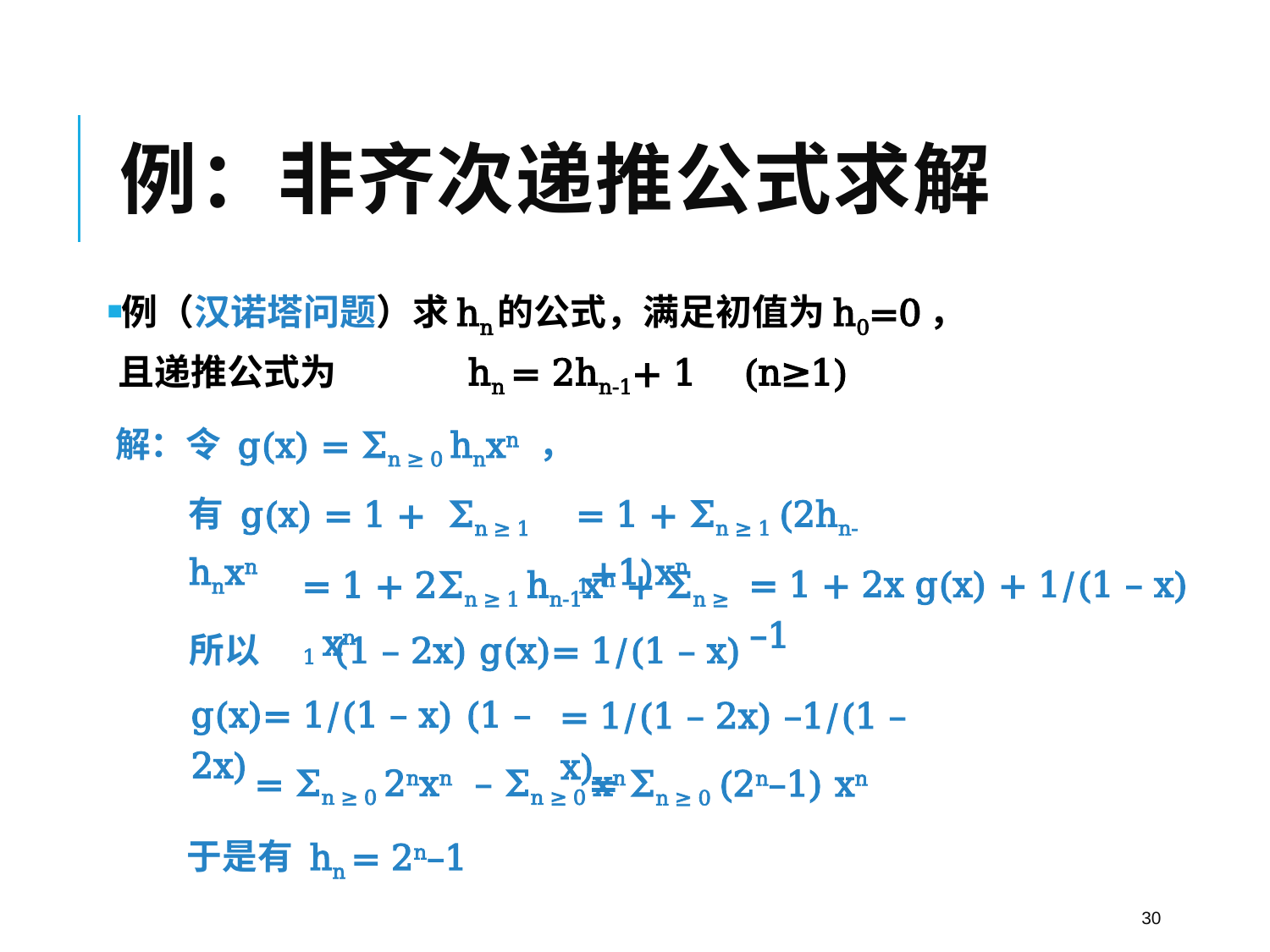

# 例：非齐次递推公式求解
例（汉诺塔问题）求hn的公式，满足初值为h0=0，
且递推公式为               hn = 2hn-1+ 1    (n≥1)
解：令 g(x) = Σn ≥ 0 hnxn ，
= 1 + Σn ≥ 1 (2hn-1+1)xn
有 g(x) = 1 +  Σn ≥ 1 hnxn
= 1 + 2Σn ≥ 1 hn-1xn + Σn ≥ 1 xn

= 1 + 2x g(x) + 1/(1 – x) –1

所以        (1 – 2x) g(x)= 1/(1 – x)

g(x)= 1/(1 – x) (1 – 2x)

= 1/(1 – 2x) –1/(1 – x)
= Σn ≥ 0 2nxn  – Σn ≥ 0 xn
= Σn ≥ 0 (2n–1) xn
于是有 hn = 2n–1
30